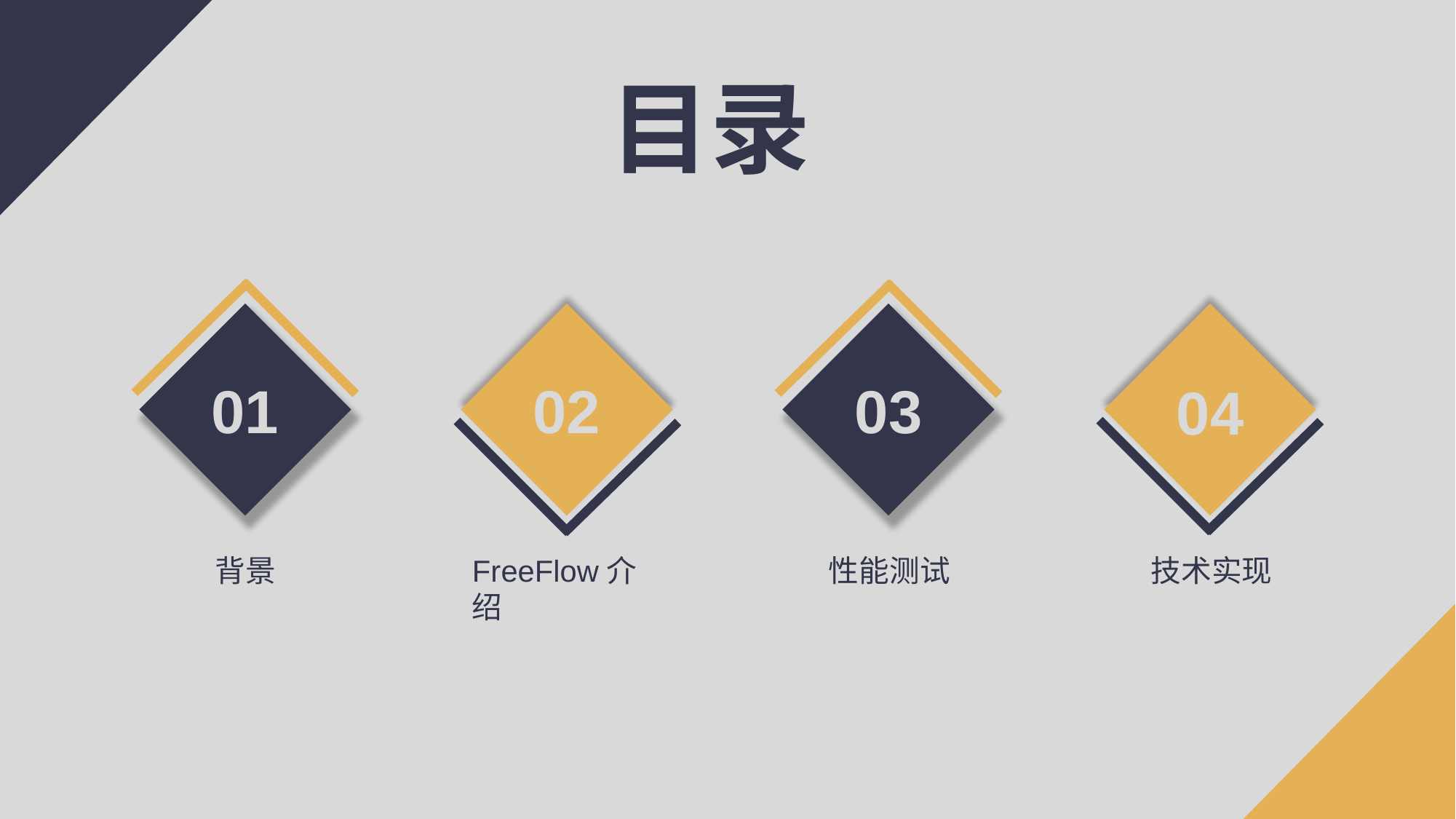

目录

03
01
02
04
背景
FreeFlow介绍
性能测试
技术实现